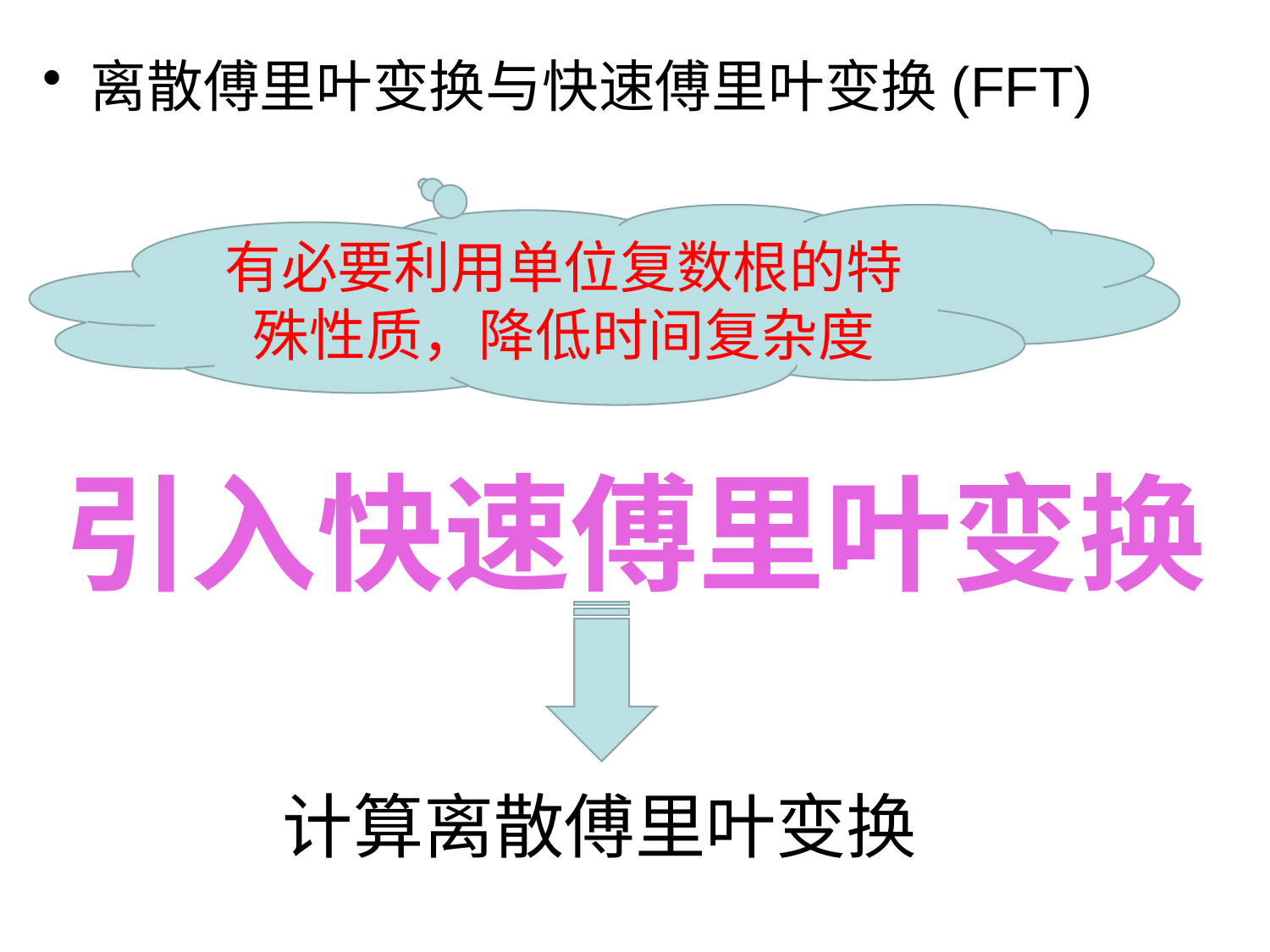

离散傅里叶变换与快速傅里叶变换(FFT)
有必要利用单位复数根的特殊性质，降低时间复杂度
引入快速傅里叶变换

计算离散傅里叶变换